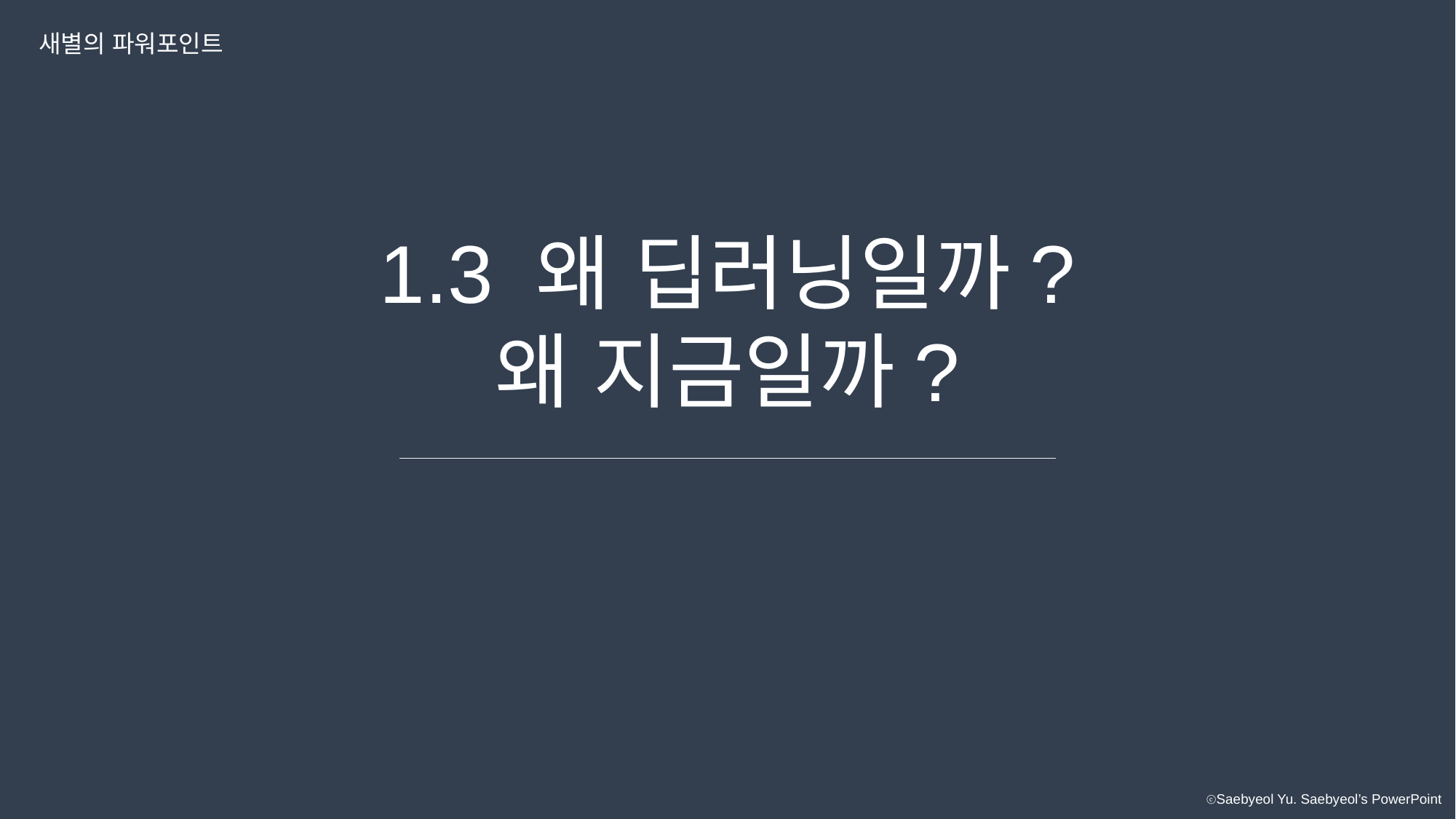

새별의 파워포인트
1.3 왜 딥러닝일까?
왜 지금일까?